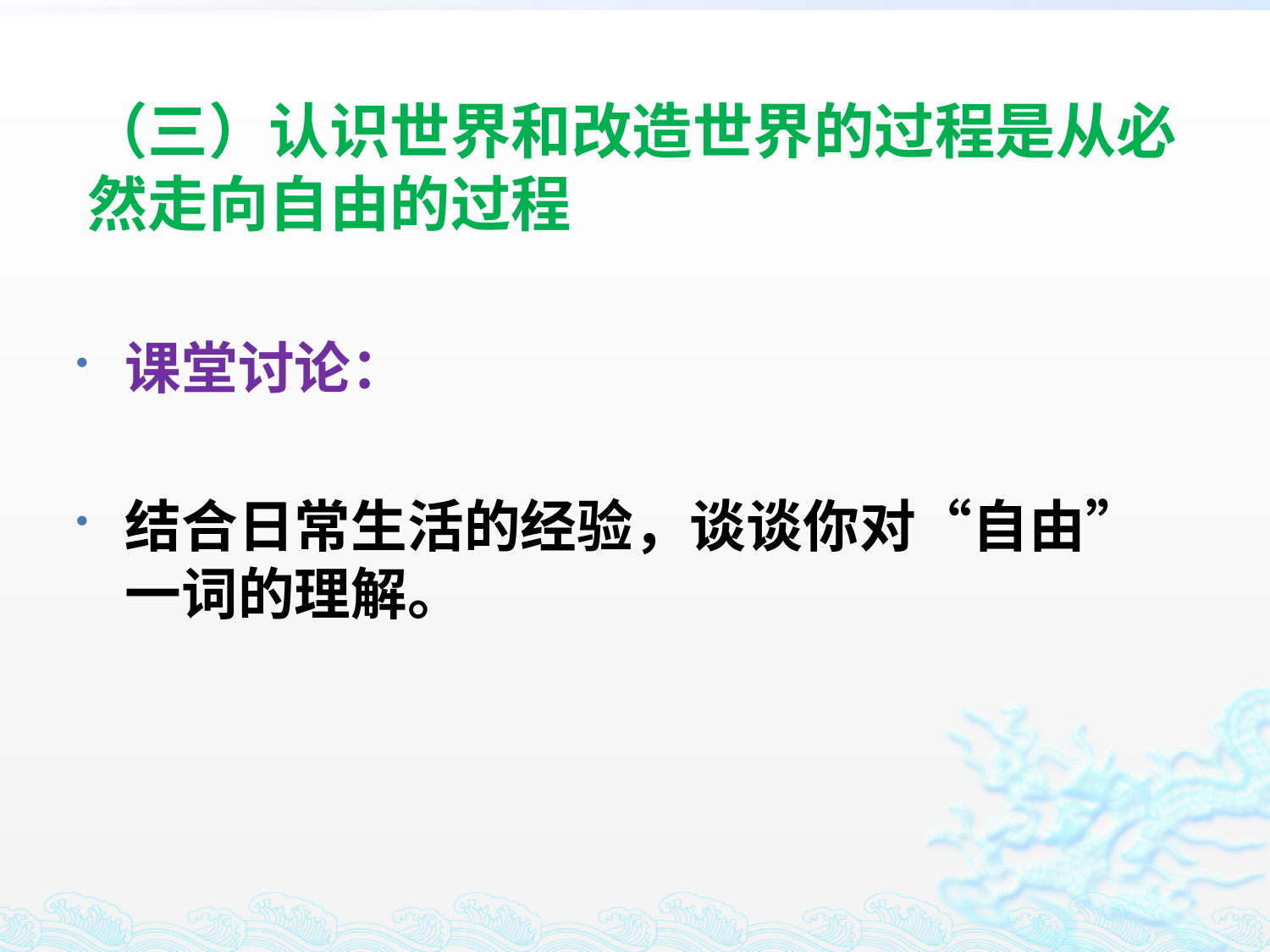

# （三）认识世界和改造世界的过程是从必然走向自由的过程
课堂讨论：

结合日常生活的经验，谈谈你对“自由”一词的理解。